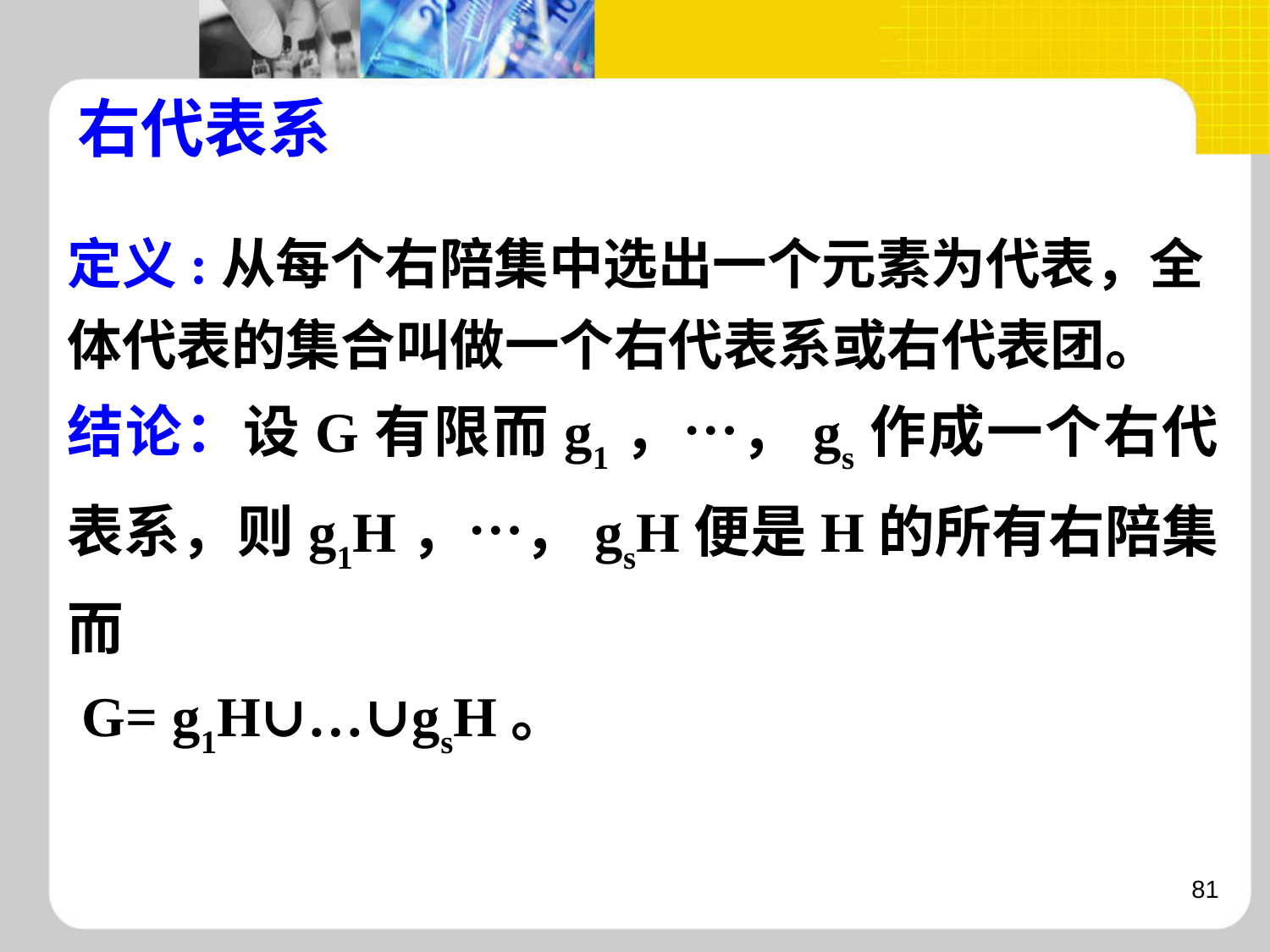

# 右代表系
定义:从每个右陪集中选出一个元素为代表，全体代表的集合叫做一个右代表系或右代表团。
结论：设G有限而g1，…，gs作成一个右代表系，则g1H，…，gsH便是H的所有右陪集而
 G= g1H∪…∪gsH。

81